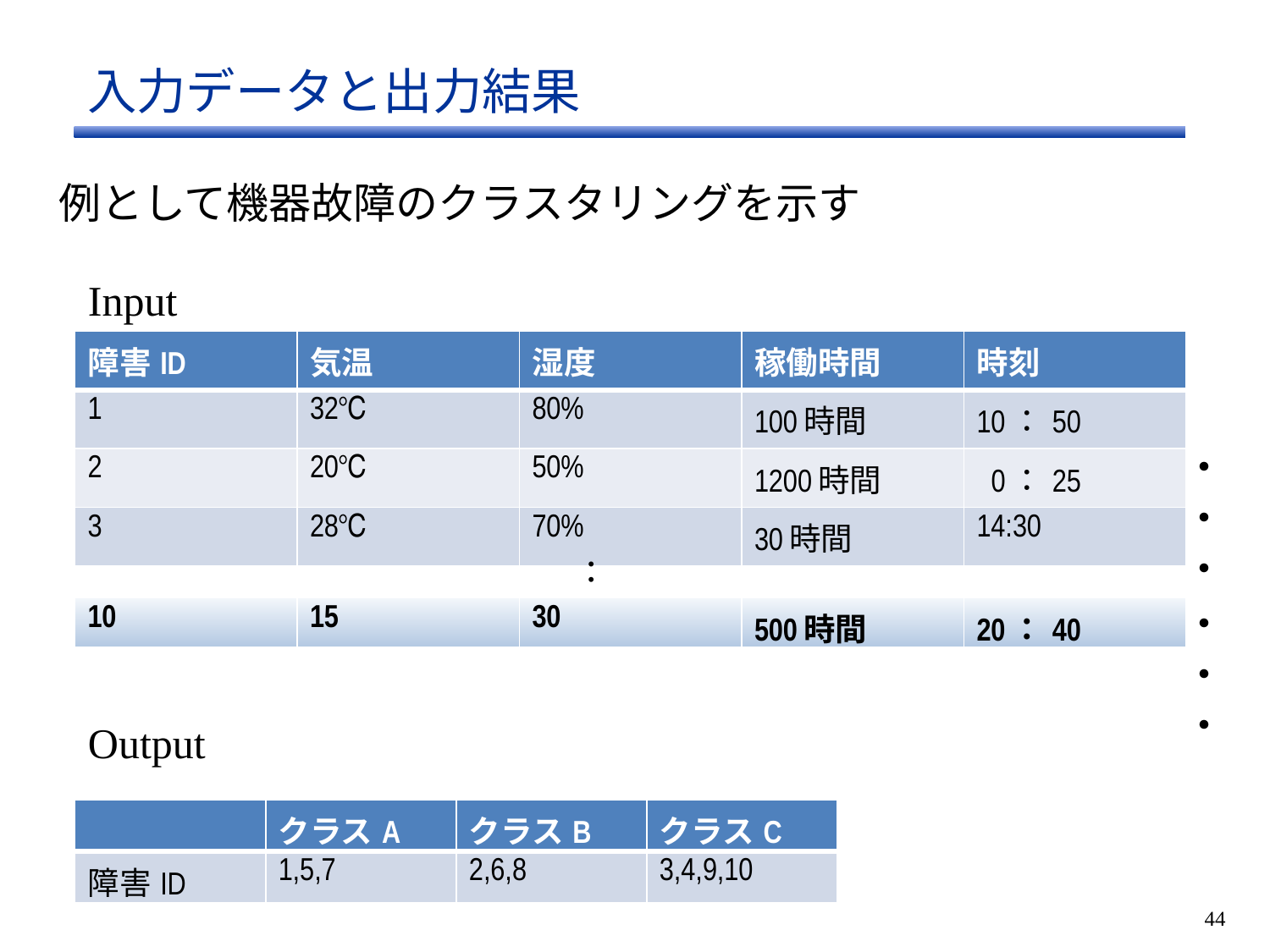

# 入力データと出力結果
例として機器故障のクラスタリングを示す
Input
| 障害ID | 気温 | 湿度 | 稼働時間 | 時刻 |
| --- | --- | --- | --- | --- |
| 1 | 32℃ | 80% | 100時間 | 10：50 |
| 2 | 20℃ | 50% | 1200時間 | 0：25 |
| 3 | 28℃ | 70% | 30時間 | 14:30 |
・・・
:
・・・
| 10 | 15 | 30 | 500時間 | 20：40 |
| --- | --- | --- | --- | --- |
Output
|  | クラスA | クラスB | クラスC |
| --- | --- | --- | --- |
| 障害ID | 1,5,7 | 2,6,8 | 3,4,9,10 |